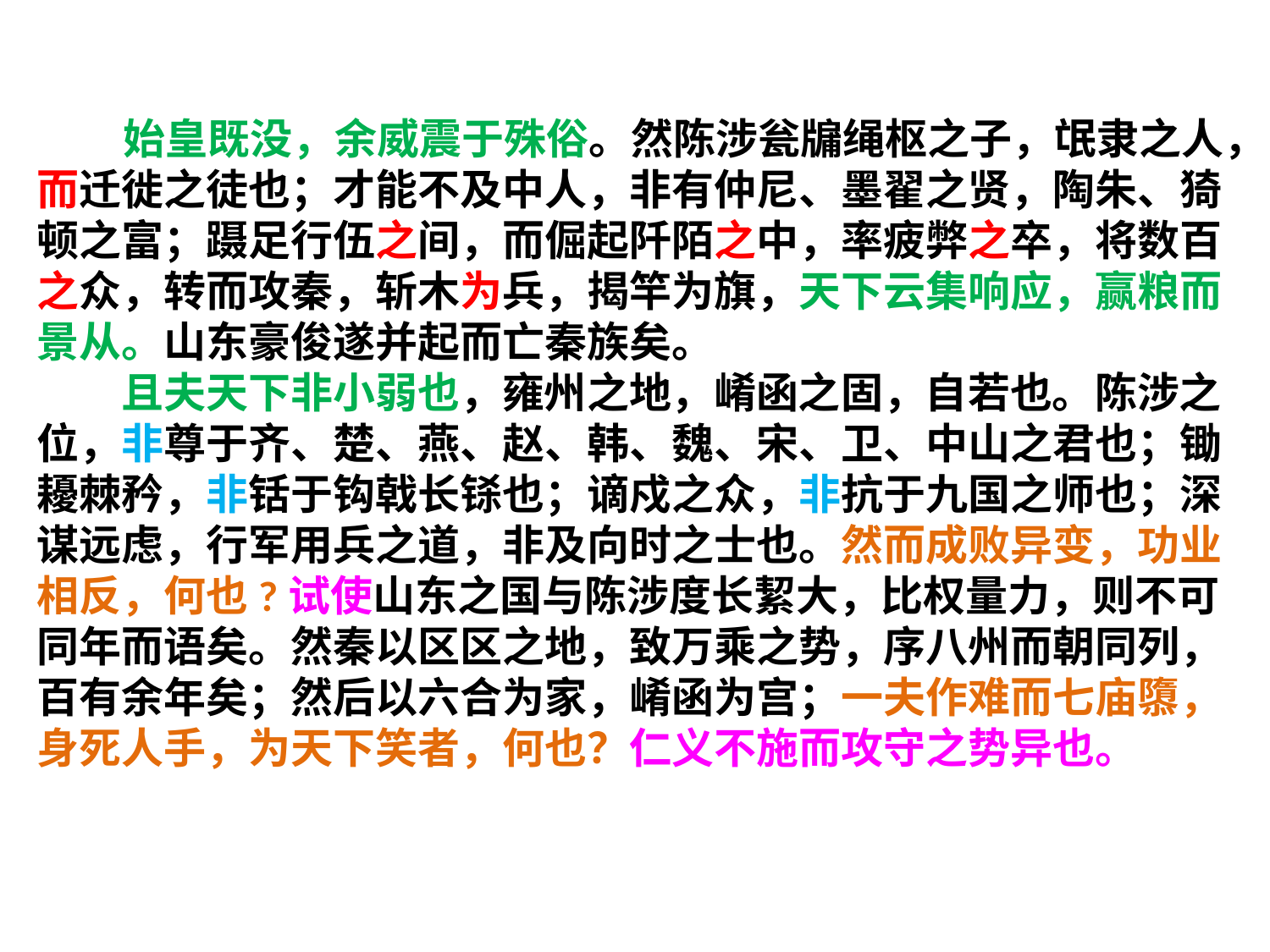

始皇既没，余威震于殊俗。然陈涉瓮牖绳枢之子，氓隶之人，而迁徙之徒也；才能不及中人，非有仲尼、墨翟之贤，陶朱、猗顿之富；蹑足行伍之间，而倔起阡陌之中，率疲弊之卒，将数百之众，转而攻秦，斩木为兵，揭竿为旗，天下云集响应，赢粮而景从。山东豪俊遂并起而亡秦族矣。
　　且夫天下非小弱也，雍州之地，崤函之固，自若也。陈涉之位，非尊于齐、楚、燕、赵、韩、魏、宋、卫、中山之君也；锄耰棘矜，非铦于钩戟长铩也；谪戍之众，非抗于九国之师也；深谋远虑，行军用兵之道，非及向时之士也。然而成败异变，功业相反，何也?试使山东之国与陈涉度长絜大，比权量力，则不可同年而语矣。然秦以区区之地，致万乘之势，序八州而朝同列，百有余年矣；然后以六合为家，崤函为宫；一夫作难而七庙隳，身死人手，为天下笑者，何也？仁义不施而攻守之势异也。